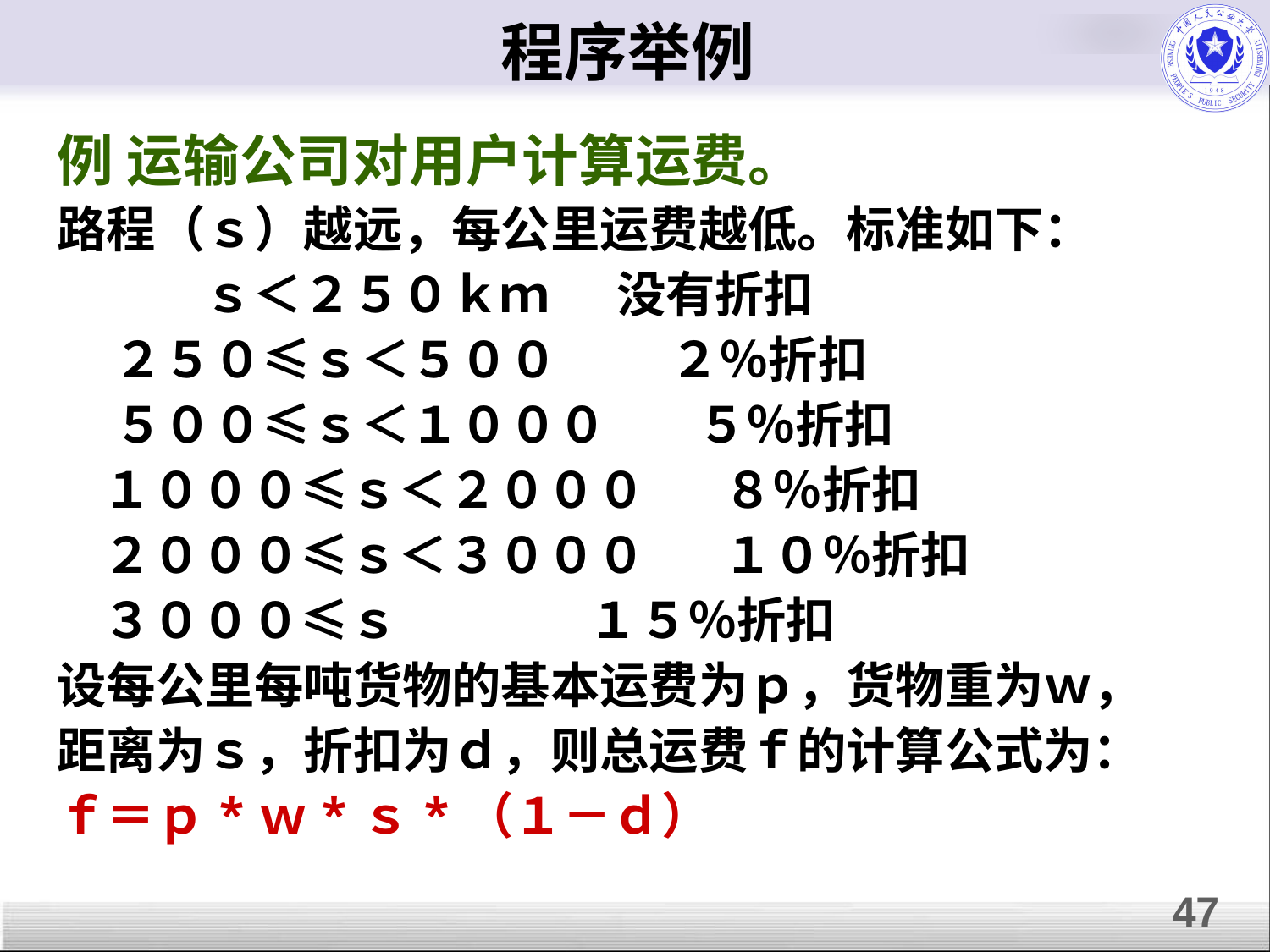

# 程序举例
例 运输公司对用户计算运费。
路程（ｓ）越远，每公里运费越低。标准如下：
            ｓ＜２５０ｋｍ      没有折扣
    ２５０≤ｓ＜５００          ２％折扣
    ５００≤ｓ＜１０００        ５％折扣
   １０００≤ｓ＜２０００       ８％折扣
   ２０００≤ｓ＜３０００       １０％折扣
   ３０００≤ｓ                 １５％折扣
设每公里每吨货物的基本运费为ｐ，货物重为ｗ，
距离为ｓ，折扣为ｄ，则总运费ｆ的计算公式为：
ｆ＝ｐ*ｗ*ｓ*（１－ｄ）